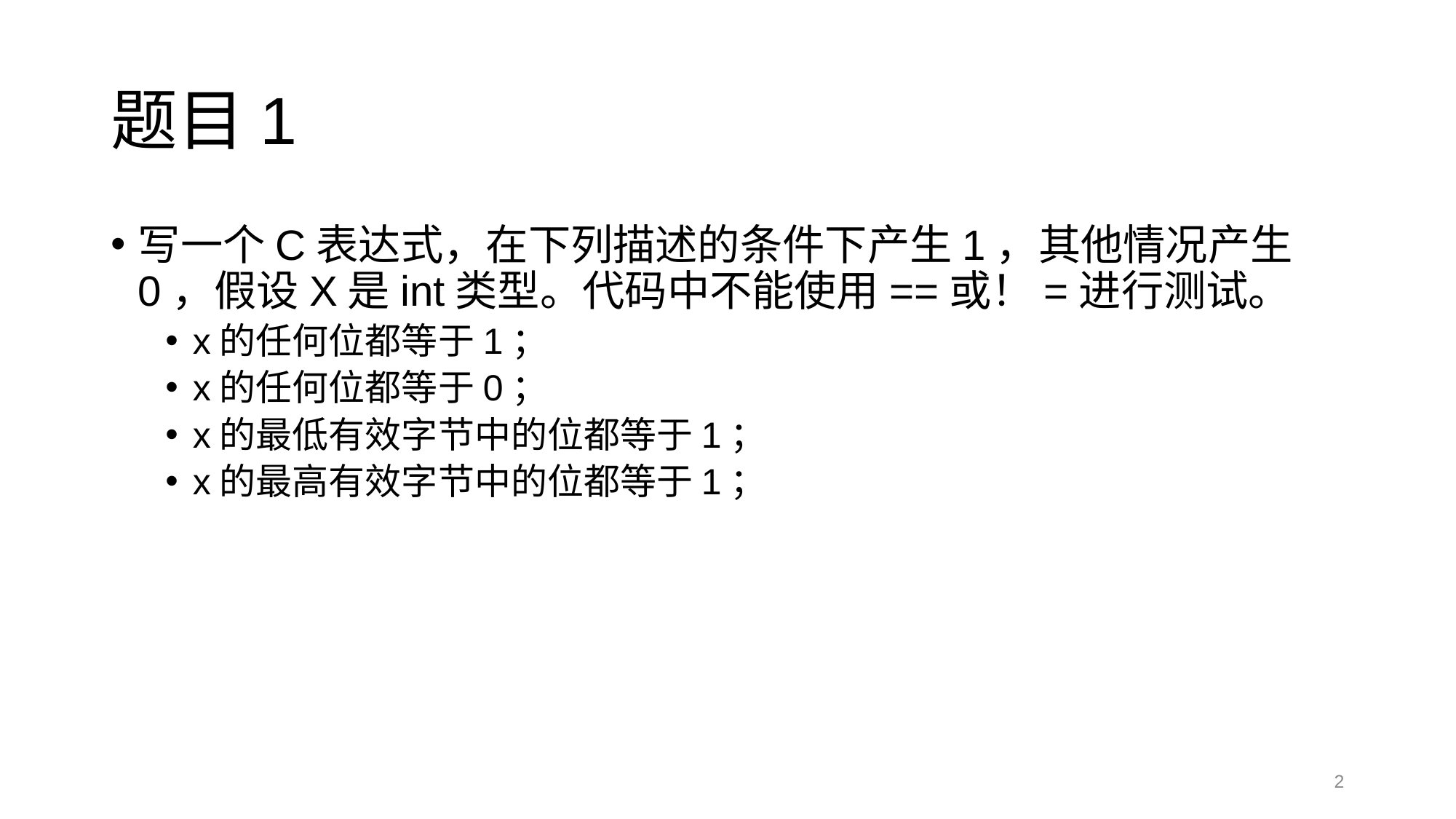

# 题目1
写一个C表达式，在下列描述的条件下产生1，其他情况产生0，假设X是int类型。代码中不能使用==或！=进行测试。
x的任何位都等于1；
x的任何位都等于0；
x的最低有效字节中的位都等于1；
x的最高有效字节中的位都等于1；

2